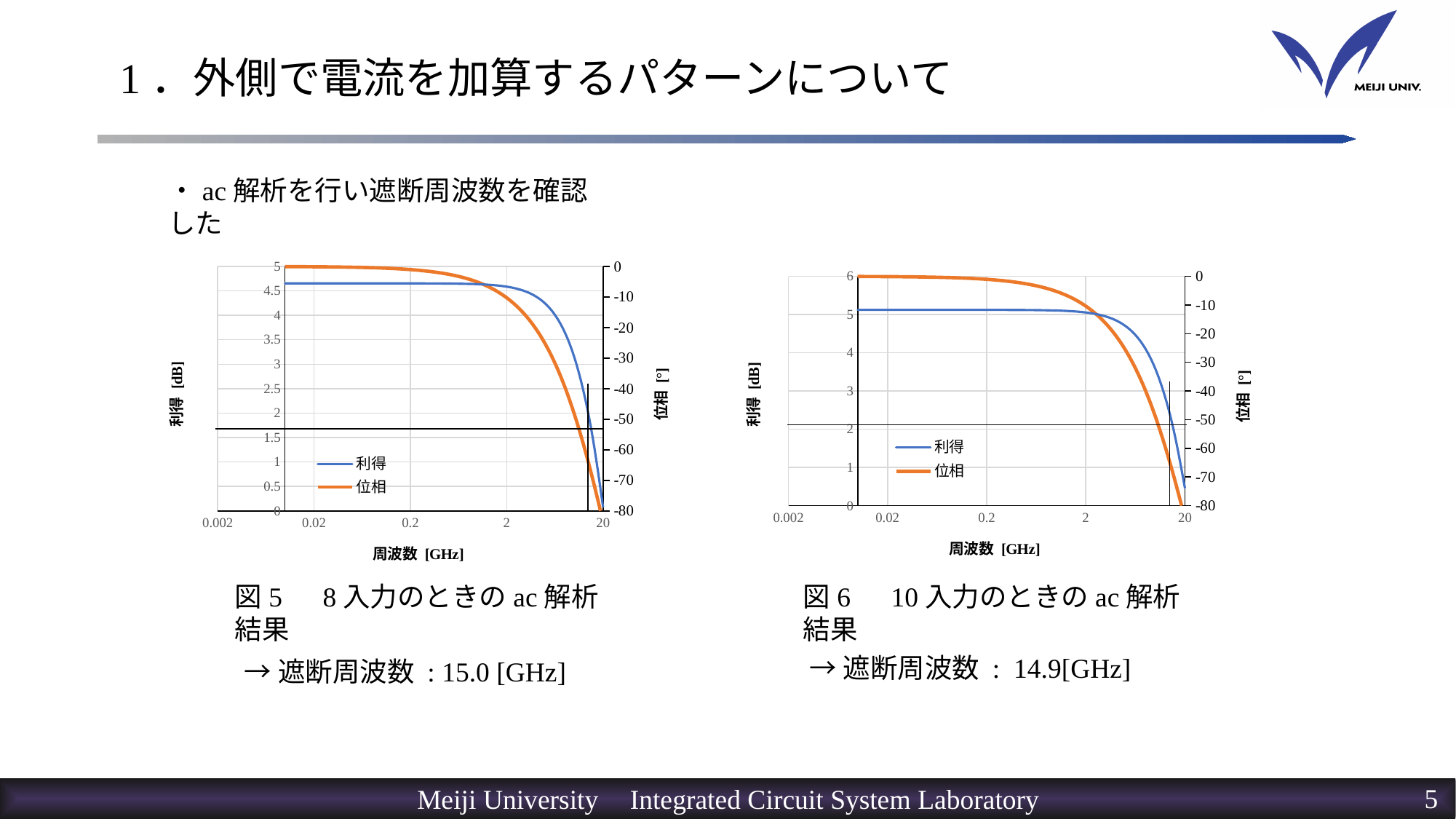

# 1．外側で電流を加算するパターンについて
・ac解析を行い遮断周波数を確認した

### Chart

| Category |  |  |
|---|---|---|

### Chart

| Category |  |  |
|---|---|---|
図5　8入力のときのac解析結果
図6　10入力のときのac解析結果
→遮断周波数 :  14.9[GHz]
→遮断周波数 : 15.0 [GHz]